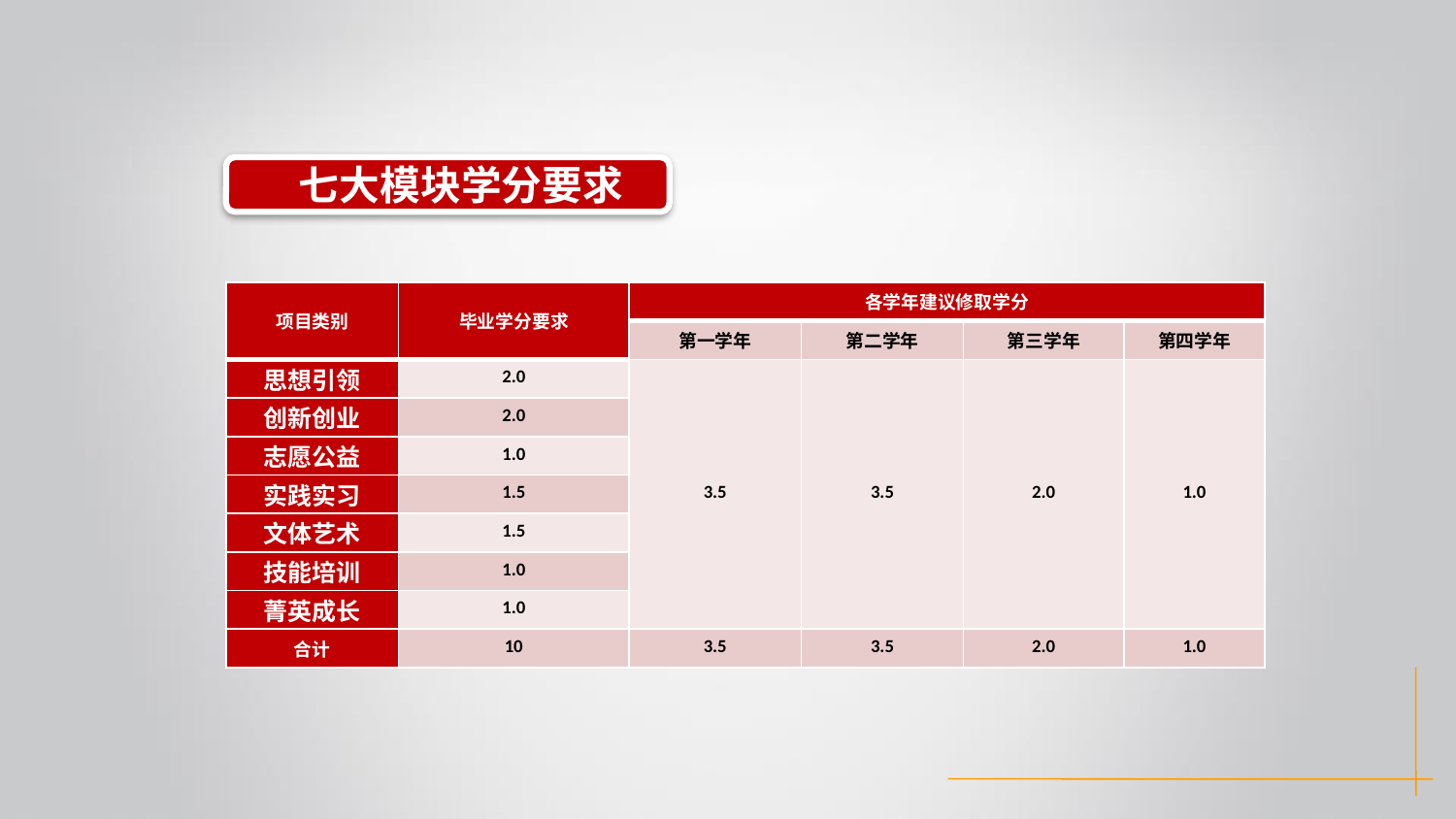

七大模块学分要求
| 项目类别 | 毕业学分要求 | 各学年建议修取学分 |  |  |  |
| --- | --- | --- | --- | --- | --- |
|  |  | 第一学年 | 第二学年 | 第三学年 | 第四学年 |
| 思想引领 | 2.0 | 3.5 | 3.5 | 2.0 | 1.0 |
| 创新创业 | 2.0 |  |  |  |  |
| 志愿公益 | 1.0 |  |  |  |  |
| 实践实习 | 1.5 |  |  |  |  |
| 文体艺术 | 1.5 |  |  |  |  |
| 技能培训 | 1.0 |  |  |  |  |
| 菁英成长 | 1.0 |  |  |  |  |
| 合计 | 10 | 3.5 | 3.5 | 2.0 | 1.0 |